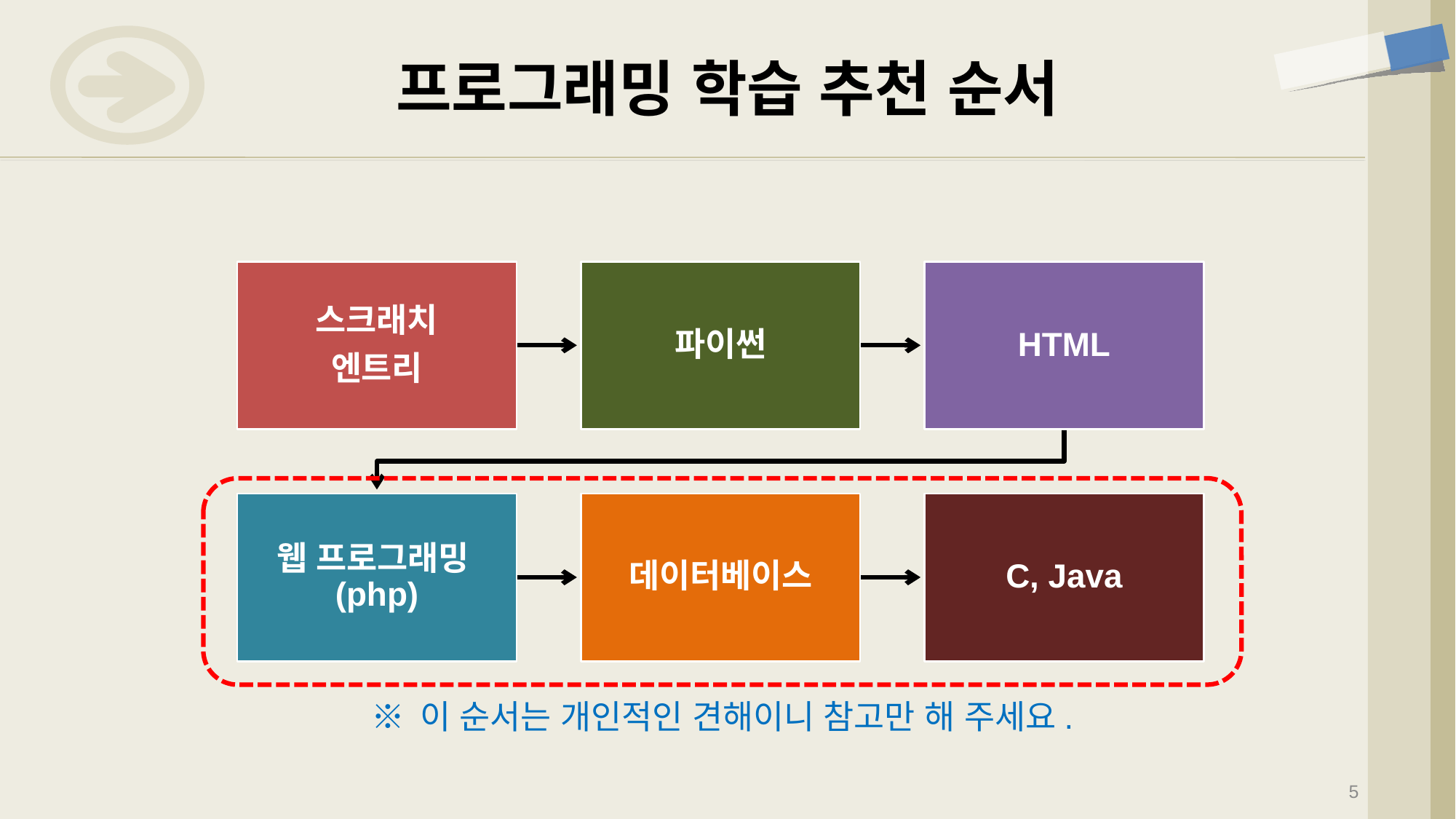

# 프로그래밍 학습 추천 순서

스크래치
엔트리

파이썬

HTML

웹 프로그래밍(php)

데이터베이스
C, Java

※ 이 순서는 개인적인 견해이니 참고만 해 주세요.
5